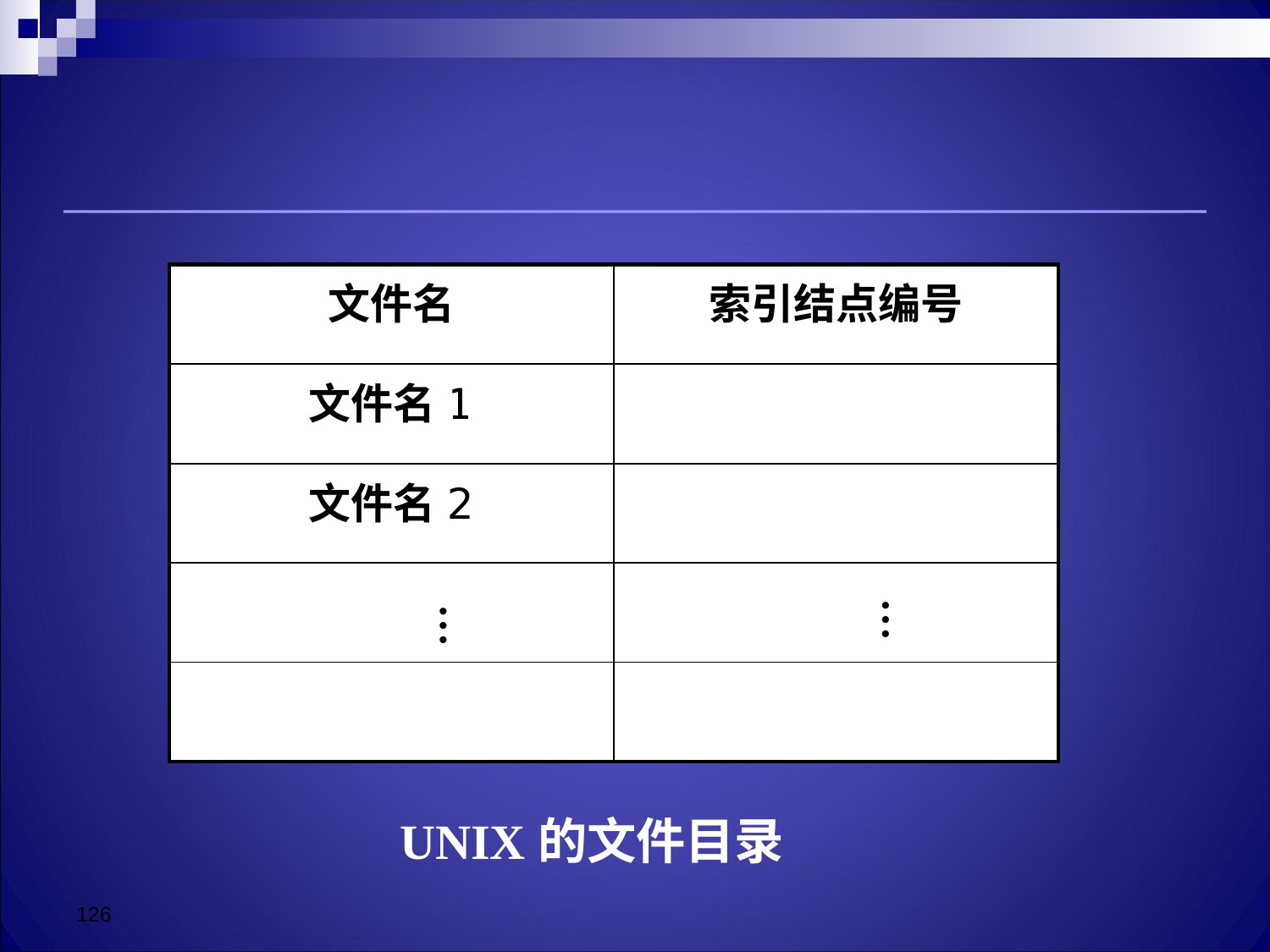

| 文件名 | 索引结点编号 |
| --- | --- |
| 文件名1 |  |
| 文件名2 |  |
|  |  |
|  |  |
…
…
UNIX的文件目录
126